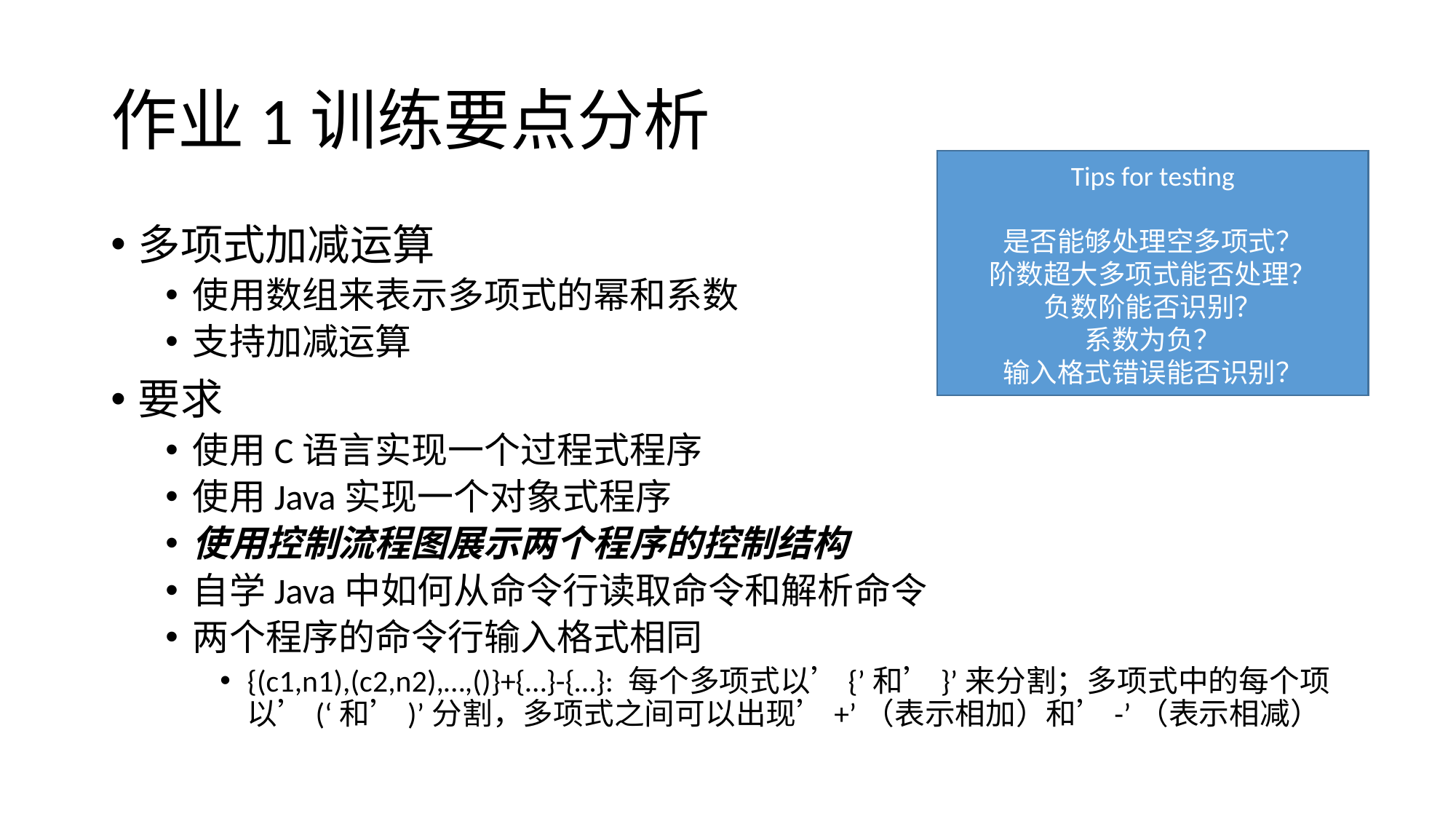

# 作业1训练要点分析
Tips for testing

是否能够处理空多项式？
阶数超大多项式能否处理？
负数阶能否识别？
系数为负？
输入格式错误能否识别？
多项式加减运算
使用数组来表示多项式的幂和系数
支持加减运算
要求
使用C语言实现一个过程式程序
使用Java实现一个对象式程序
使用控制流程图展示两个程序的控制结构
自学Java中如何从命令行读取命令和解析命令
两个程序的命令行输入格式相同
{(c1,n1),(c2,n2),…,()}+{…}-{…}: 每个多项式以’{’和’}’来分割；多项式中的每个项以’(‘和’)’分割，多项式之间可以出现’+’（表示相加）和’-’（表示相减）